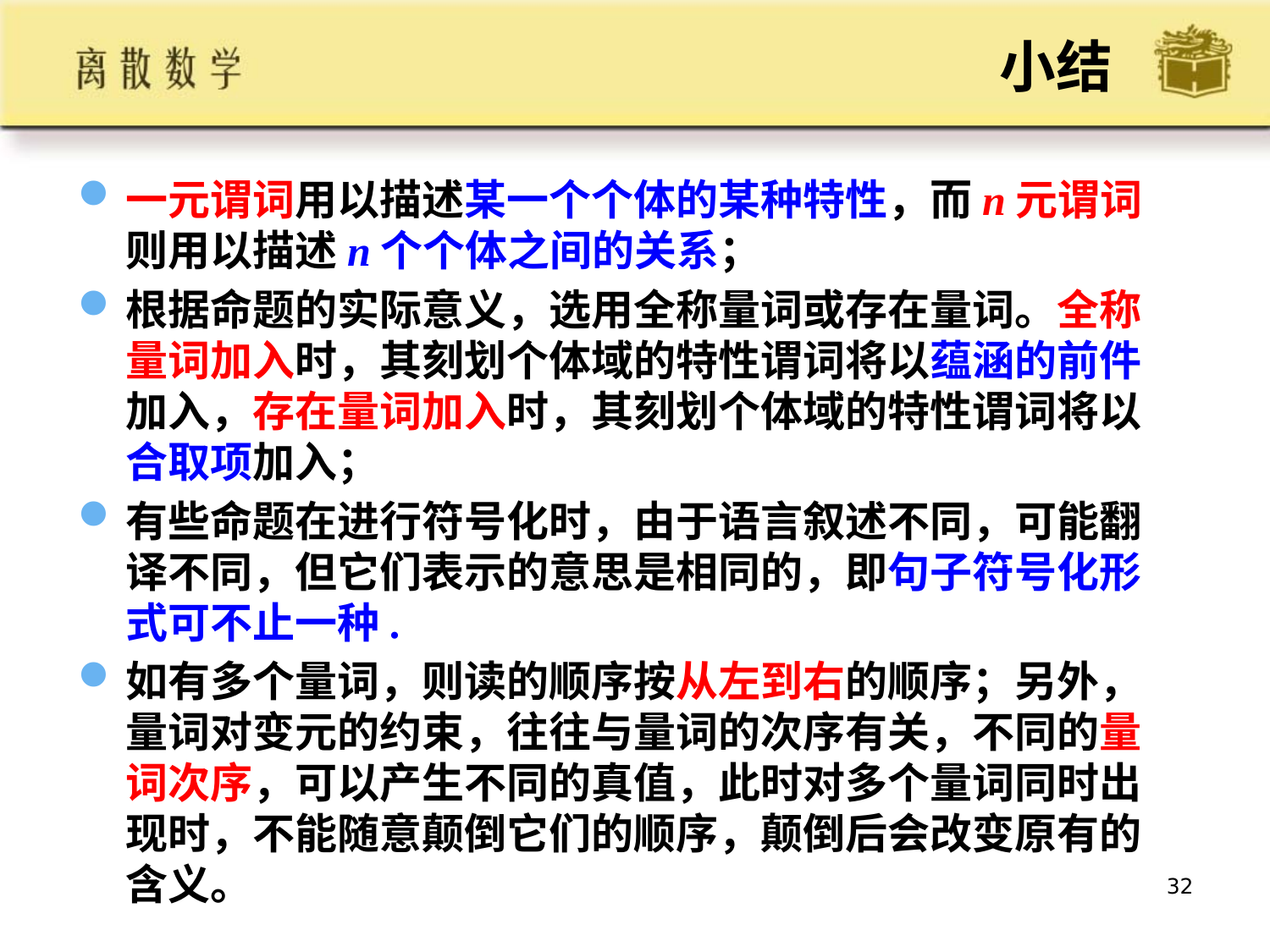

# 小结
一元谓词用以描述某一个个体的某种特性，而n元谓词则用以描述n个个体之间的关系；
根据命题的实际意义，选用全称量词或存在量词。全称量词加入时，其刻划个体域的特性谓词将以蕴涵的前件加入，存在量词加入时，其刻划个体域的特性谓词将以合取项加入；
有些命题在进行符号化时，由于语言叙述不同，可能翻译不同，但它们表示的意思是相同的，即句子符号化形式可不止一种.
如有多个量词，则读的顺序按从左到右的顺序；另外，量词对变元的约束，往往与量词的次序有关，不同的量词次序，可以产生不同的真值，此时对多个量词同时出现时，不能随意颠倒它们的顺序，颠倒后会改变原有的含义。

32